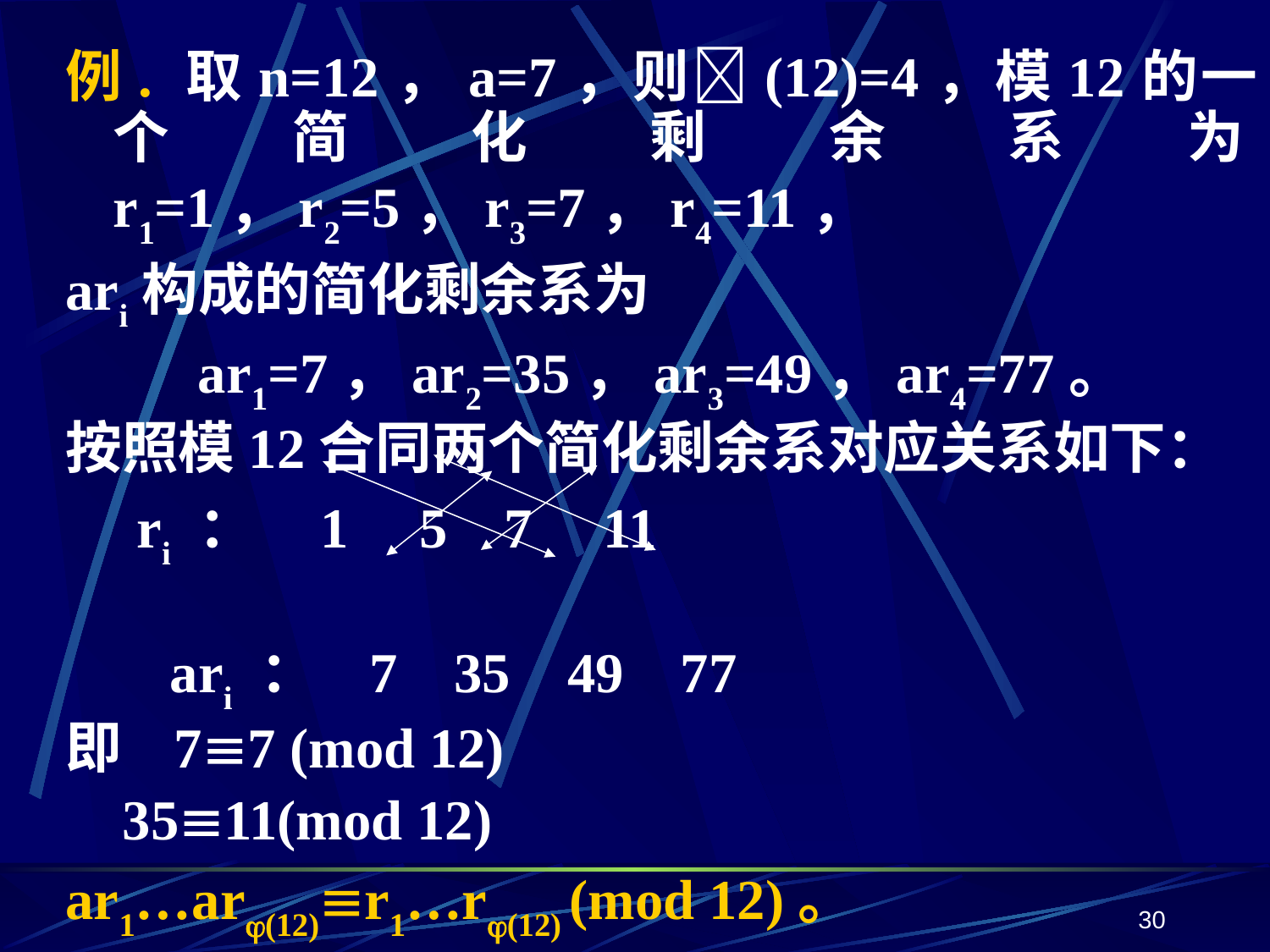

例. 取n=12，a=7，则ϕ(12)=4，模12的一个简化剩余系为r1=1，r2=5，r3=7，r4=11，
ari构成的简化剩余系为
ar1=7，ar2=35，ar3=49，ar4=77。
按照模12合同两个简化剩余系对应关系如下：
     ri ：    1     5    7     11
    ari ：   7    35    49    77
即   7≡7 (mod 12)
    35≡11(mod 12)
ar1…arϕ(12)≡r1…rϕ(12) (mod 12)。
故，74≡1(mod 12)

30